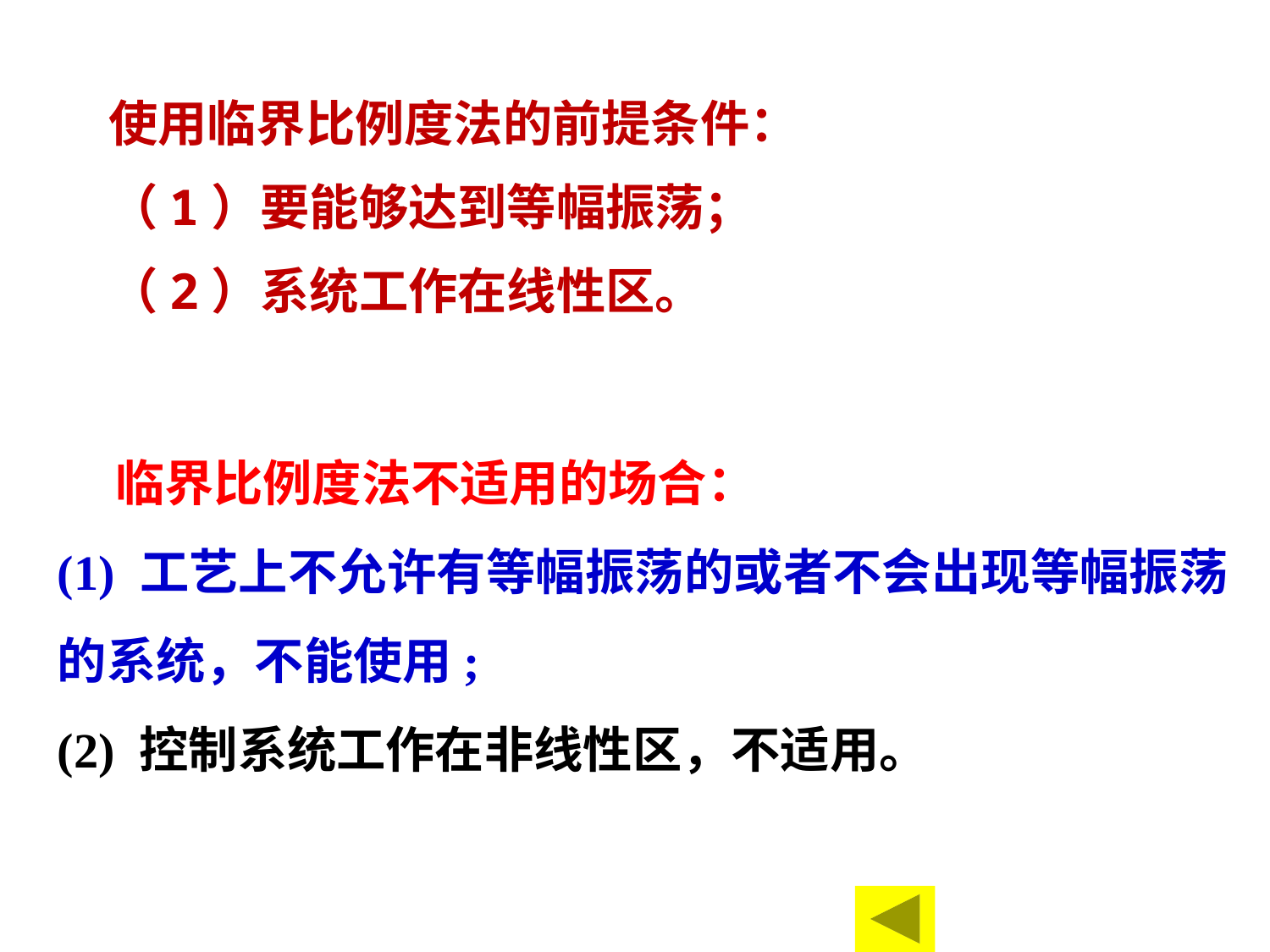

使用临界比例度法的前提条件：
（1）要能够达到等幅振荡；
（2）系统工作在线性区。
     临界比例度法不适用的场合：
(1) 工艺上不允许有等幅振荡的或者不会出现等幅振荡的系统，不能使用;
(2) 控制系统工作在非线性区，不适用。